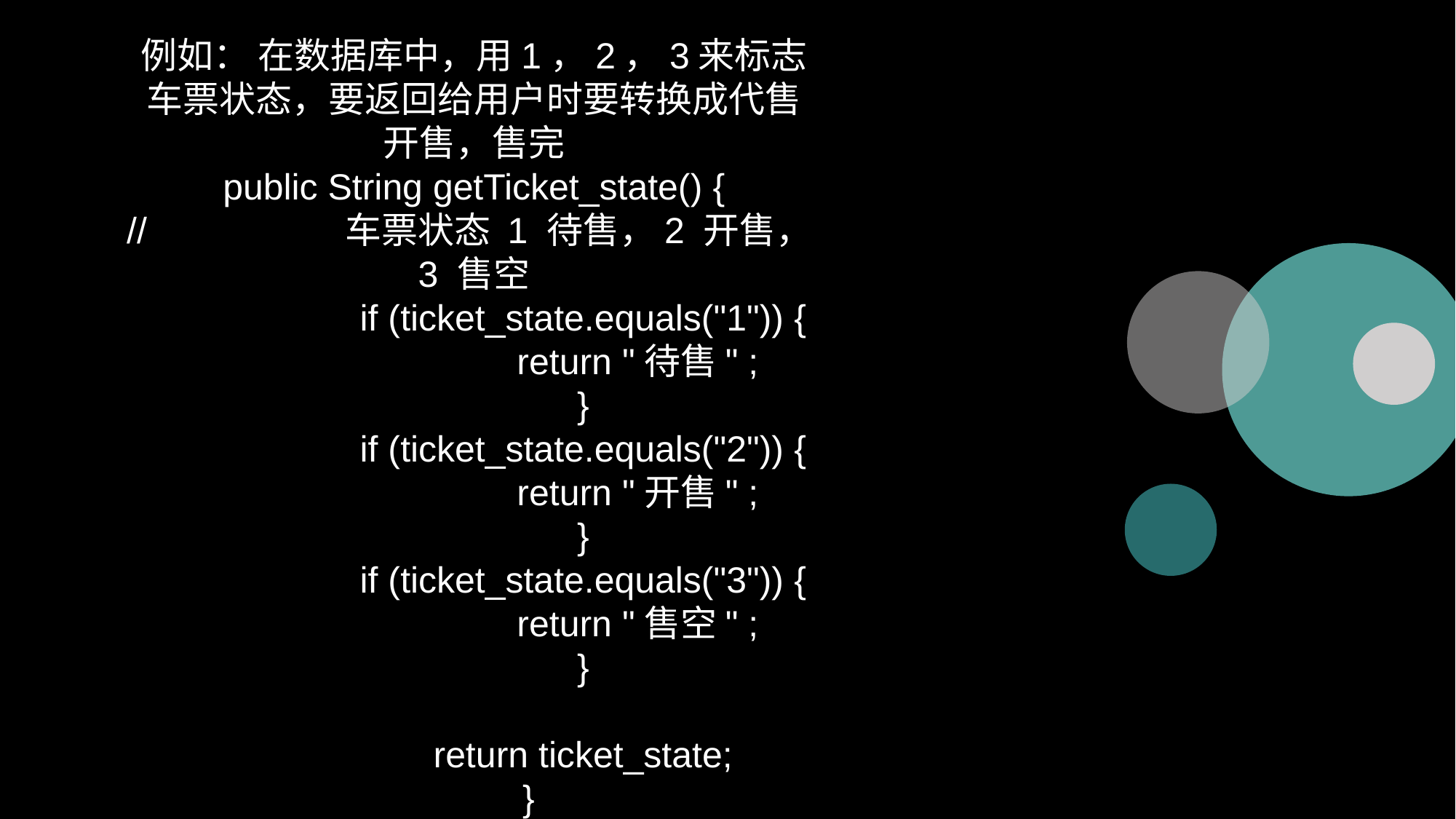

例如： 在数据库中，用1，2，3来标志车票状态，要返回给用户时要转换成代售 开售，售完
public String getTicket_state() {
//		车票状态 1 待售，2 开售，3 售空
		if (ticket_state.equals("1")) {
			return "待售" ;
		}
		if (ticket_state.equals("2")) {
			return "开售" ;
		}
		if (ticket_state.equals("3")) {
			return "售空" ;
		}

		return ticket_state;
	}